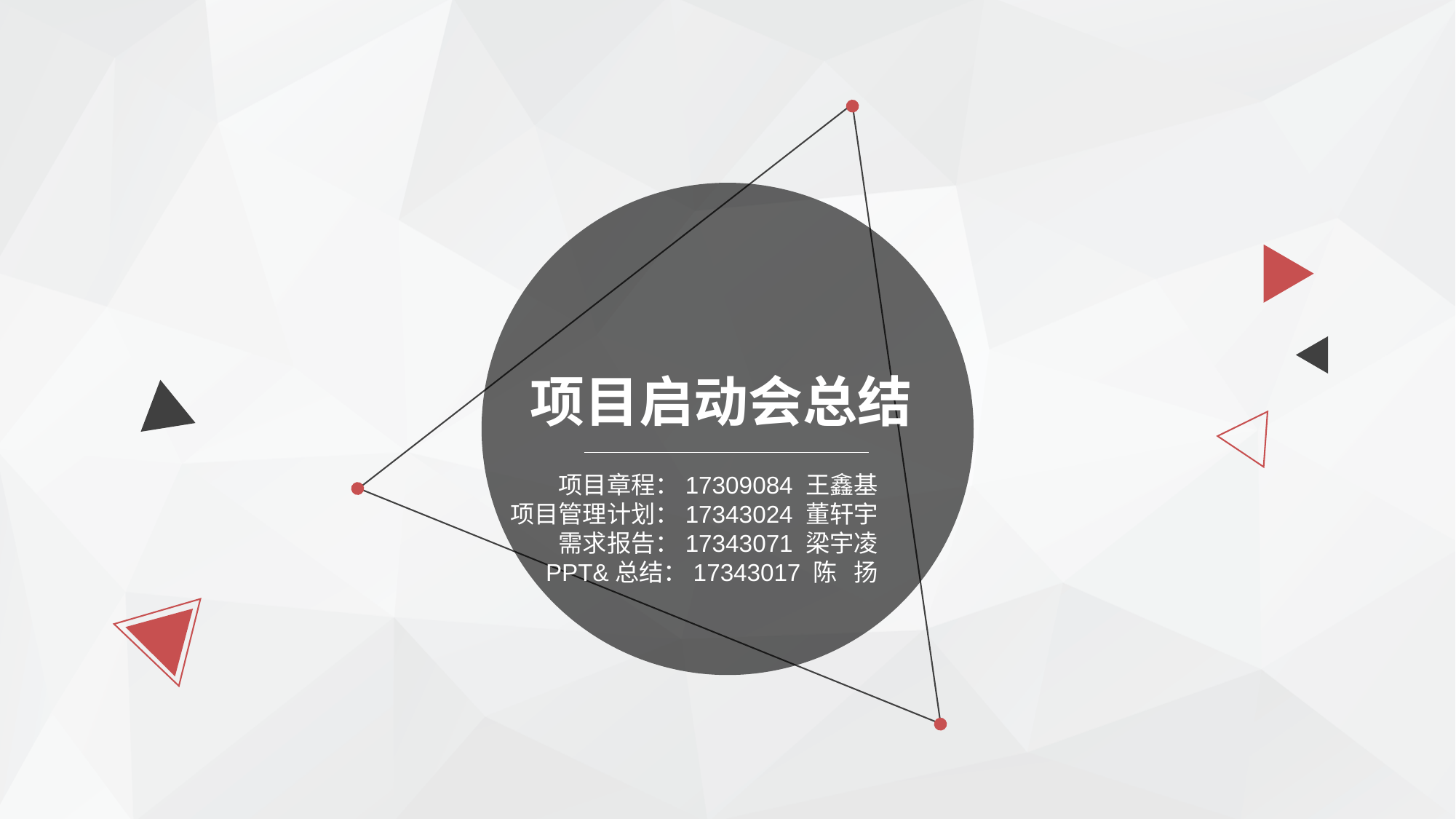

项目启动会总结

项目章程：17309084 王鑫基
项目管理计划：17343024 董轩宇
需求报告：17343071 梁宇凌
PPT&总结：17343017 陈   扬